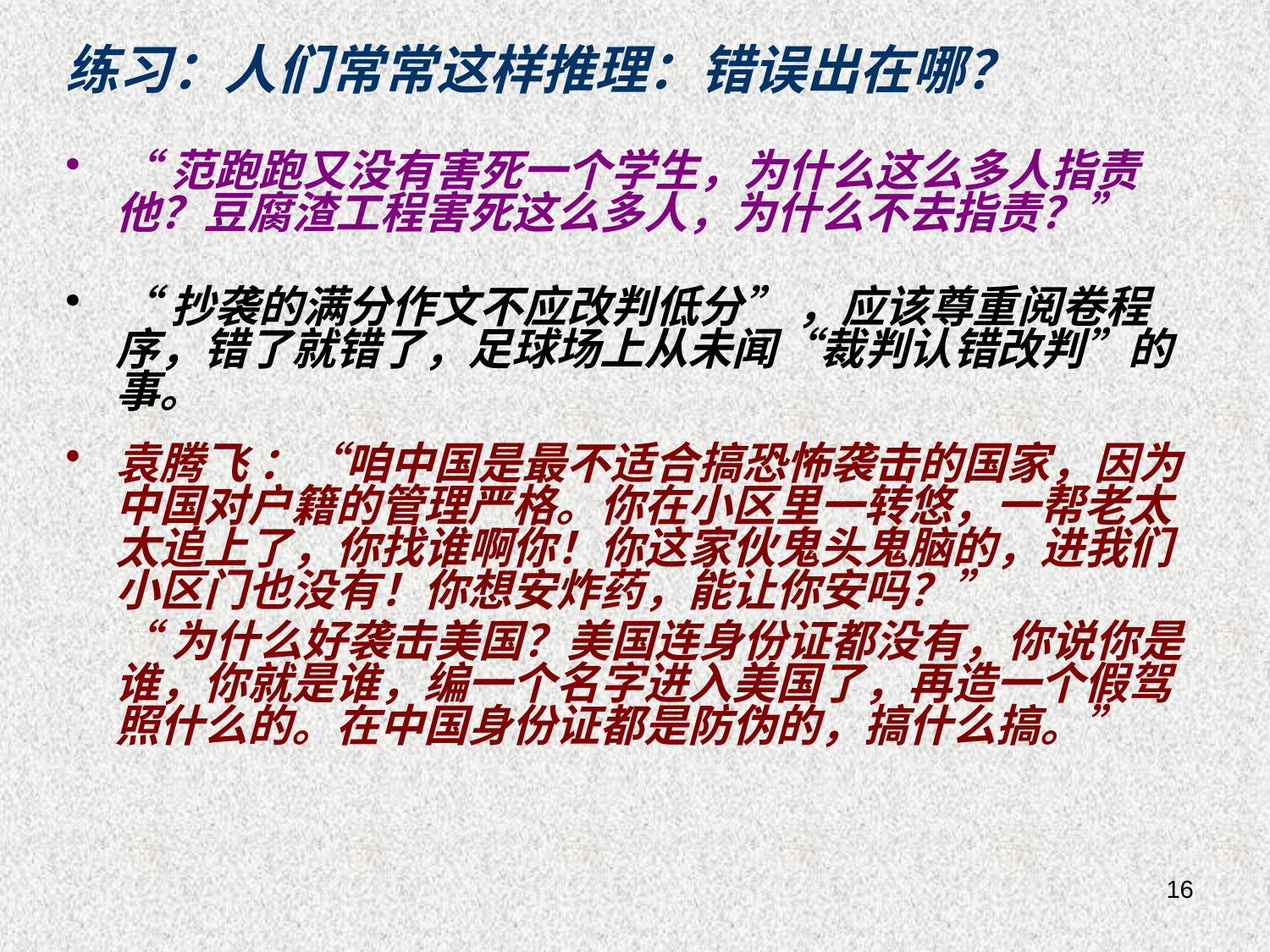

练习：人们常常这样推理：错误出在哪？

“范跑跑又没有害死一个学生，为什么这么多人指责他？豆腐渣工程害死这么多人，为什么不去指责？”

“抄袭的满分作文不应改判低分” ，应该尊重阅卷程序，错了就错了，足球场上从未闻“裁判认错改判”的事。

袁腾飞 ：“咱中国是最不适合搞恐怖袭击的国家，因为中国对户籍的管理严格。你在小区里一转悠，一帮老太太追上了，你找谁啊你！你这家伙鬼头鬼脑的，进我们小区门也没有！你想安炸药，能让你安吗？”
	“为什么好袭击美国？美国连身份证都没有，你说你是谁，你就是谁，编一个名字进入美国了，再造一个假驾照什么的。在中国身份证都是防伪的，搞什么搞。”
16